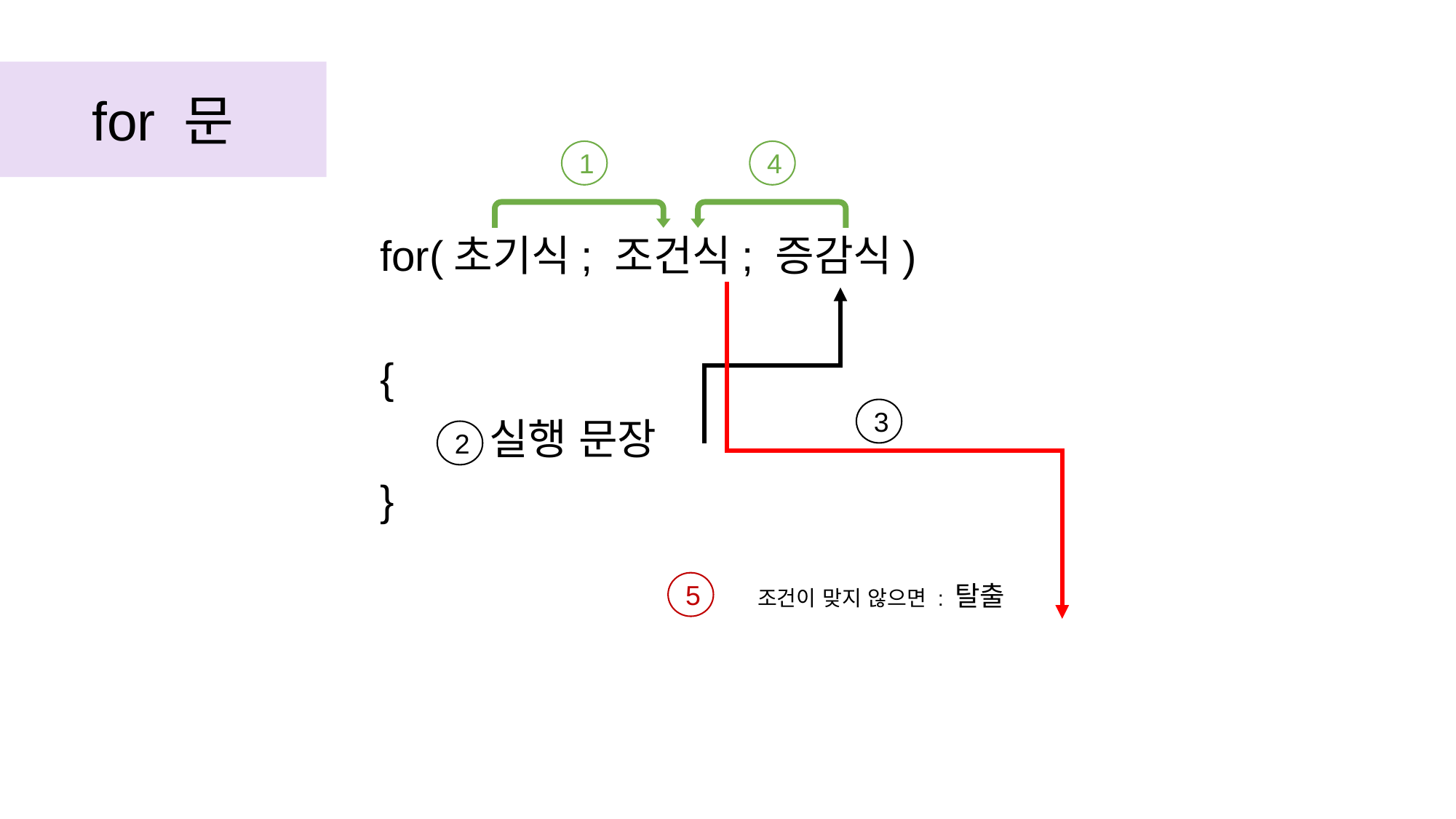

for 문
4
1

	for(초기식; 조건식; 증감식)

	{
		실행 문장
	}

3
2
5
조건이 맞지 않으면 : 탈출